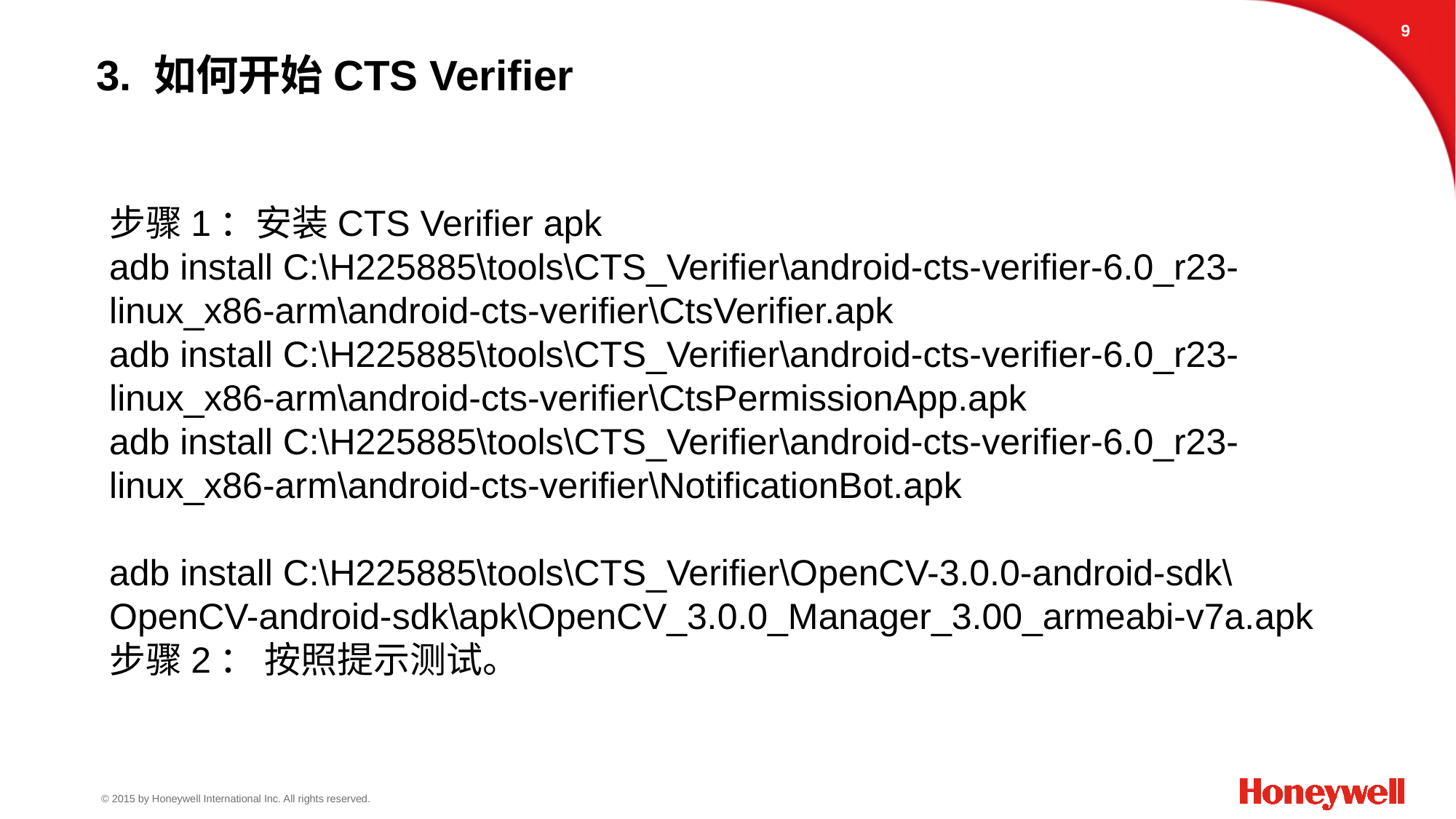

9
# 3. 如何开始CTS Verifier
步骤1：安装CTS Verifier apk
adb install C:\H225885\tools\CTS_Verifier\android-cts-verifier-6.0_r23-linux_x86-arm\android-cts-verifier\CtsVerifier.apk
adb install C:\H225885\tools\CTS_Verifier\android-cts-verifier-6.0_r23-linux_x86-arm\android-cts-verifier\CtsPermissionApp.apk
adb install C:\H225885\tools\CTS_Verifier\android-cts-verifier-6.0_r23-linux_x86-arm\android-cts-verifier\NotificationBot.apk

adb install C:\H225885\tools\CTS_Verifier\OpenCV-3.0.0-android-sdk\OpenCV-android-sdk\apk\OpenCV_3.0.0_Manager_3.00_armeabi-v7a.apk
步骤2： 按照提示测试。